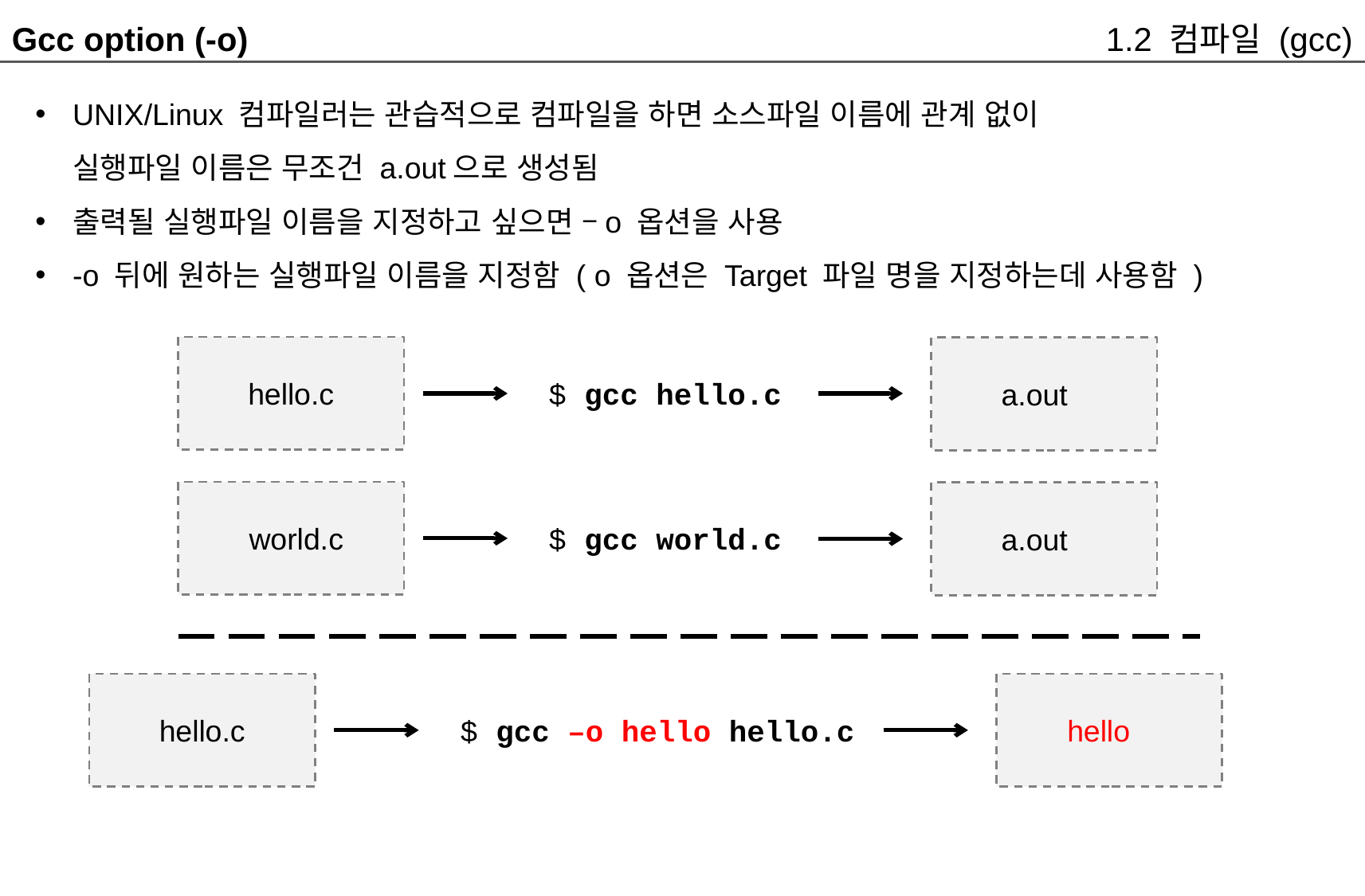

Gcc option (-o)
1.2 컴파일 (gcc)
UNIX/Linux 컴파일러는 관습적으로 컴파일을 하면 소스파일 이름에 관계 없이
실행파일 이름은 무조건 a.out으로 생성됨
출력될 실행파일 이름을 지정하고 싶으면 –o 옵션을 사용
-o 뒤에 원하는 실행파일 이름을 지정함 ( o 옵션은 Target 파일 명을 지정하는데 사용함 )

hello.c
$ gcc hello.c
a.out

world.c
$ gcc world.c
a.out

hello.c
$ gcc –o hello hello.c
hello